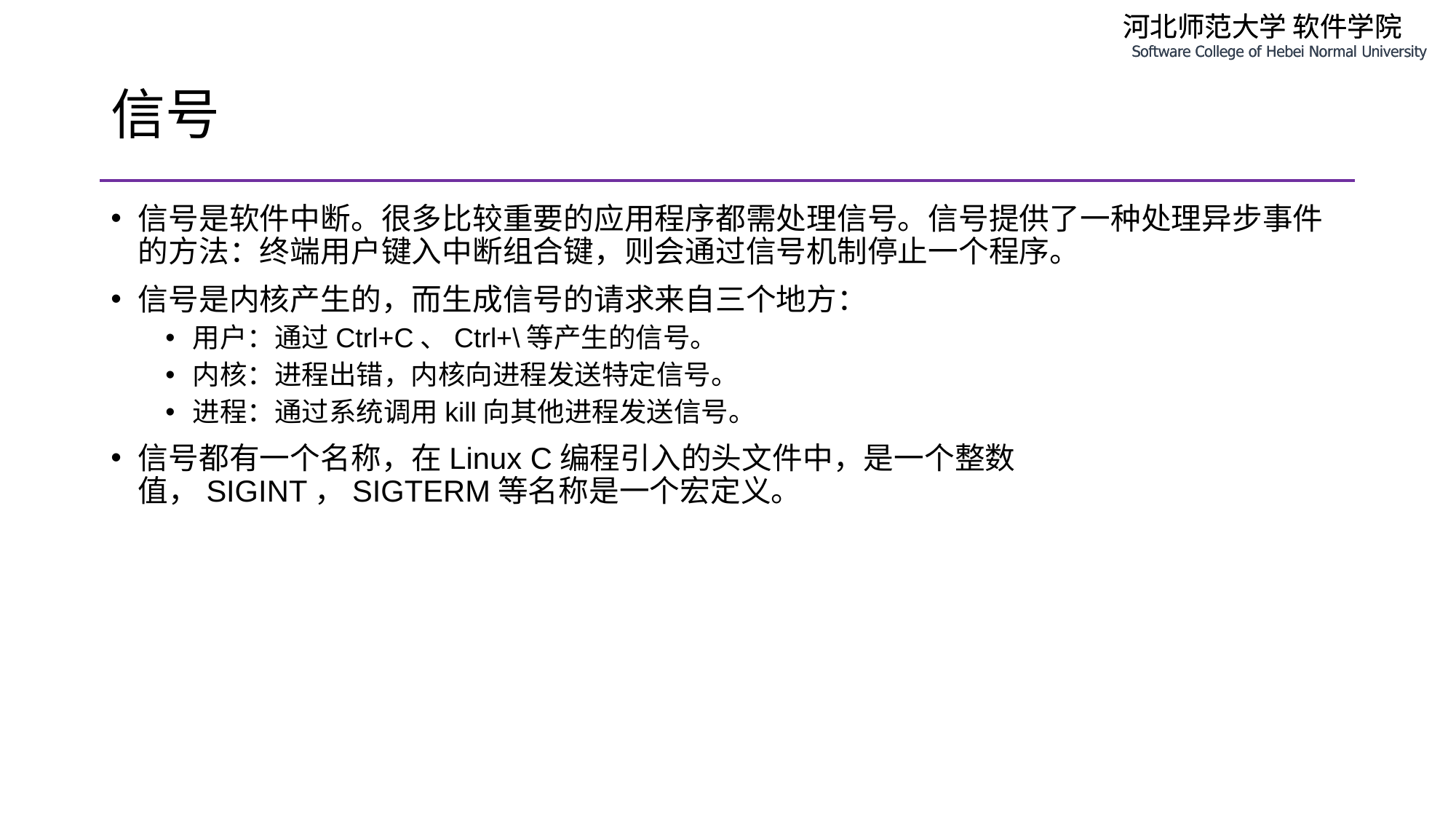

# 信号
信号是软件中断。很多比较重要的应用程序都需处理信号。信号提供了一种处理异步事件的方法：终端用户键入中断组合键，则会通过信号机制停止一个程序。
信号是内核产生的，而生成信号的请求来自三个地方：
用户：通过Ctrl+C、Ctrl+\等产生的信号。
内核：进程出错，内核向进程发送特定信号。
进程：通过系统调用kill向其他进程发送信号。
信号都有一个名称，在Linux C编程引入的头文件中，是一个整数值，SIGINT，SIGTERM等名称是一个宏定义。